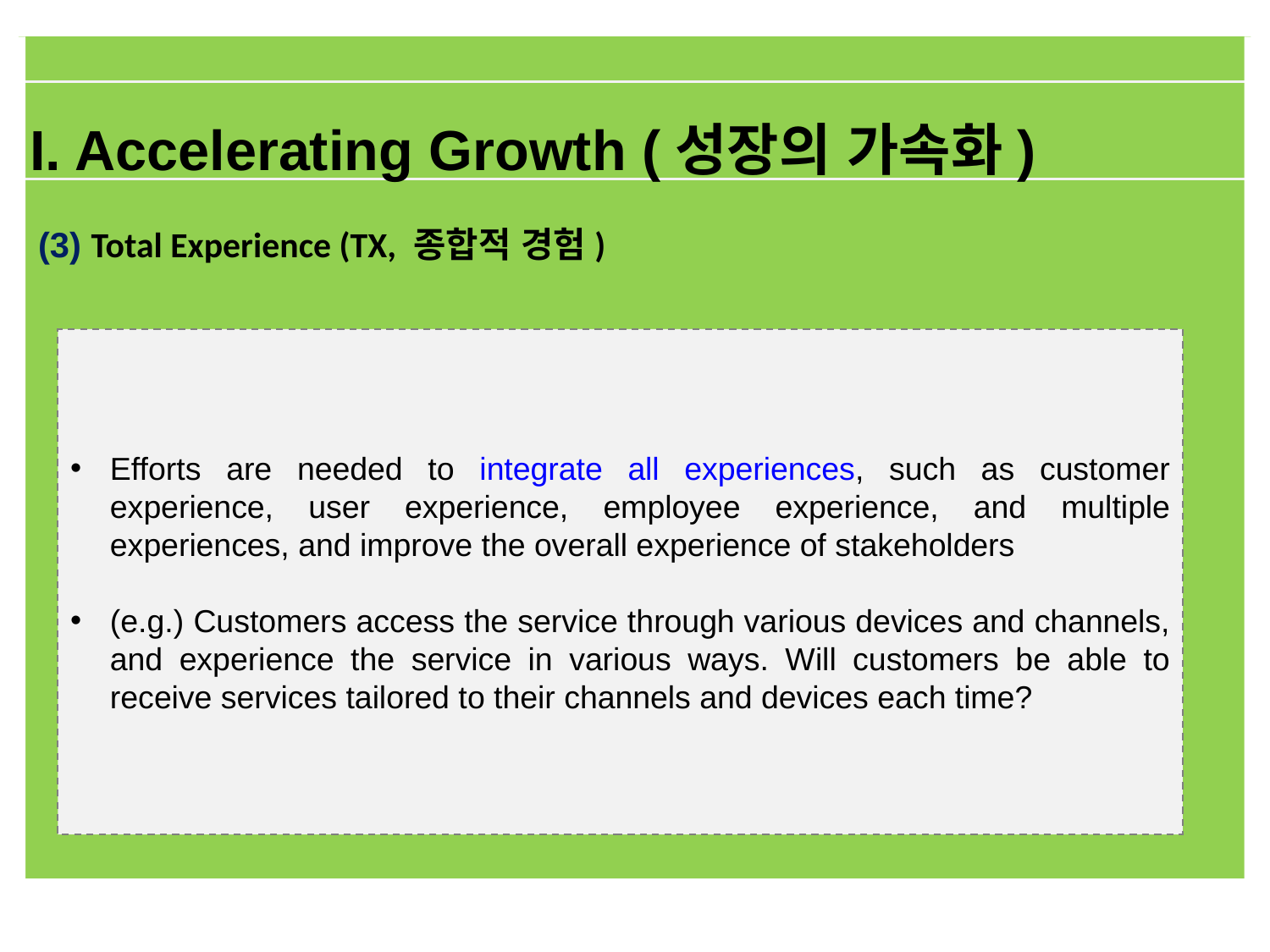

I. Accelerating Growth (성장의 가속화)
(3) Total Experience (TX, 종합적 경험)
Efforts are needed to integrate all experiences, such as customer experience, user experience, employee experience, and multiple experiences, and improve the overall experience of stakeholders

(e.g.) Customers access the service through various devices and channels, and experience the service in various ways. Will customers be able to receive services tailored to their channels and devices each time?